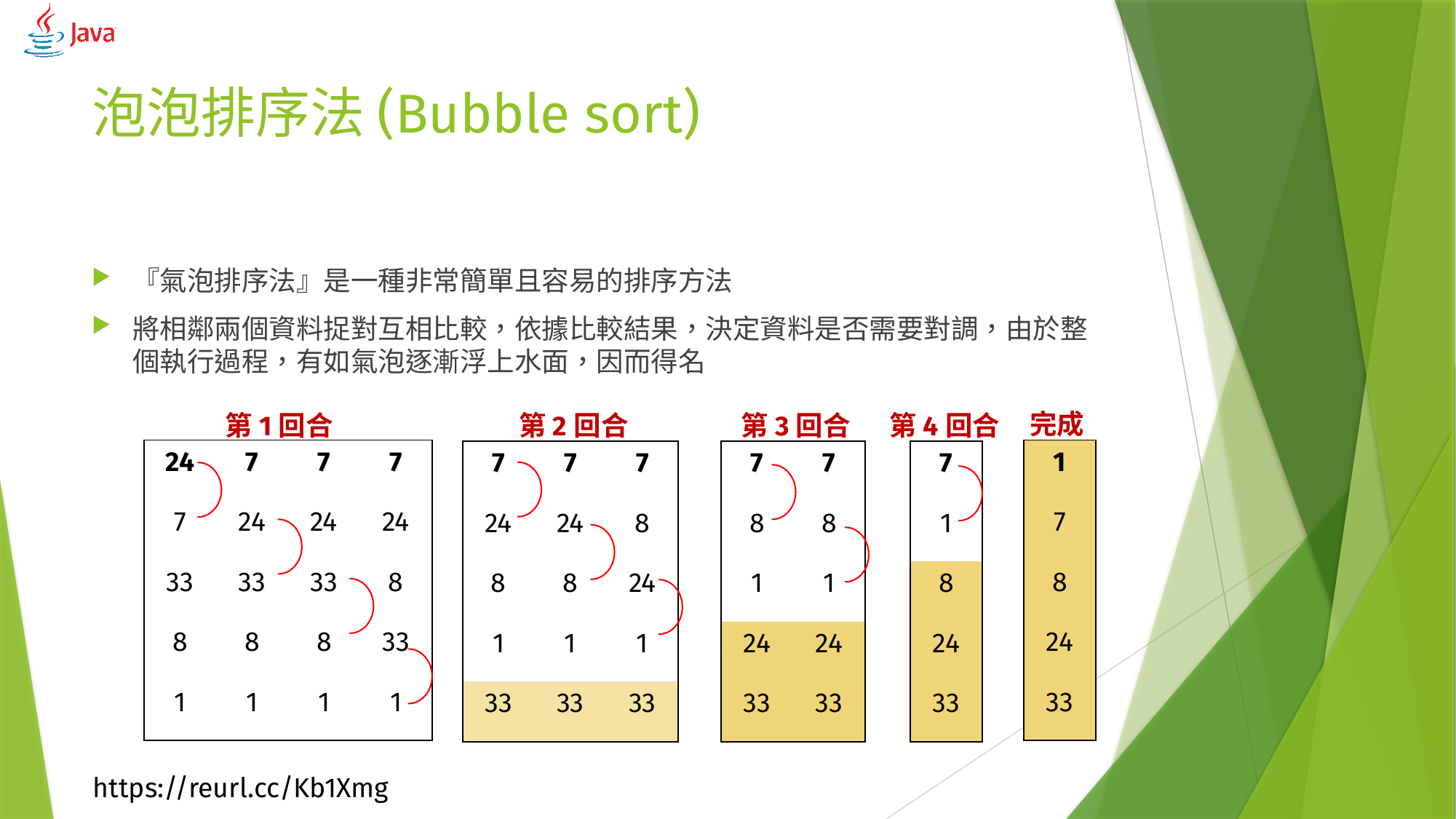

# 泡泡排序法(Bubble sort)
『氣泡排序法』是一種非常簡單且容易的排序方法
將相鄰兩個資料捉對互相比較，依據比較結果，決定資料是否需要對調，由於整個執行過程，有如氣泡逐漸浮上水面，因而得名
完成
第3回合
第4回合
第1回合
第2回合
| 24 | 7 | 7 | 7 |
| --- | --- | --- | --- |
| 7 | 24 | 24 | 24 |
| 33 | 33 | 33 | 8 |
| 8 | 8 | 8 | 33 |
| 1 | 1 | 1 | 1 |
| 1 |
| --- |
| 7 |
| 8 |
| 24 |
| 33 |
| 7 | 7 | 7 |
| --- | --- | --- |
| 24 | 24 | 8 |
| 8 | 8 | 24 |
| 1 | 1 | 1 |
| 33 | 33 | 33 |
| 7 | 7 |
| --- | --- |
| 8 | 8 |
| 1 | 1 |
| 24 | 24 |
| 33 | 33 |
| 7 |
| --- |
| 1 |
| 8 |
| 24 |
| 33 |